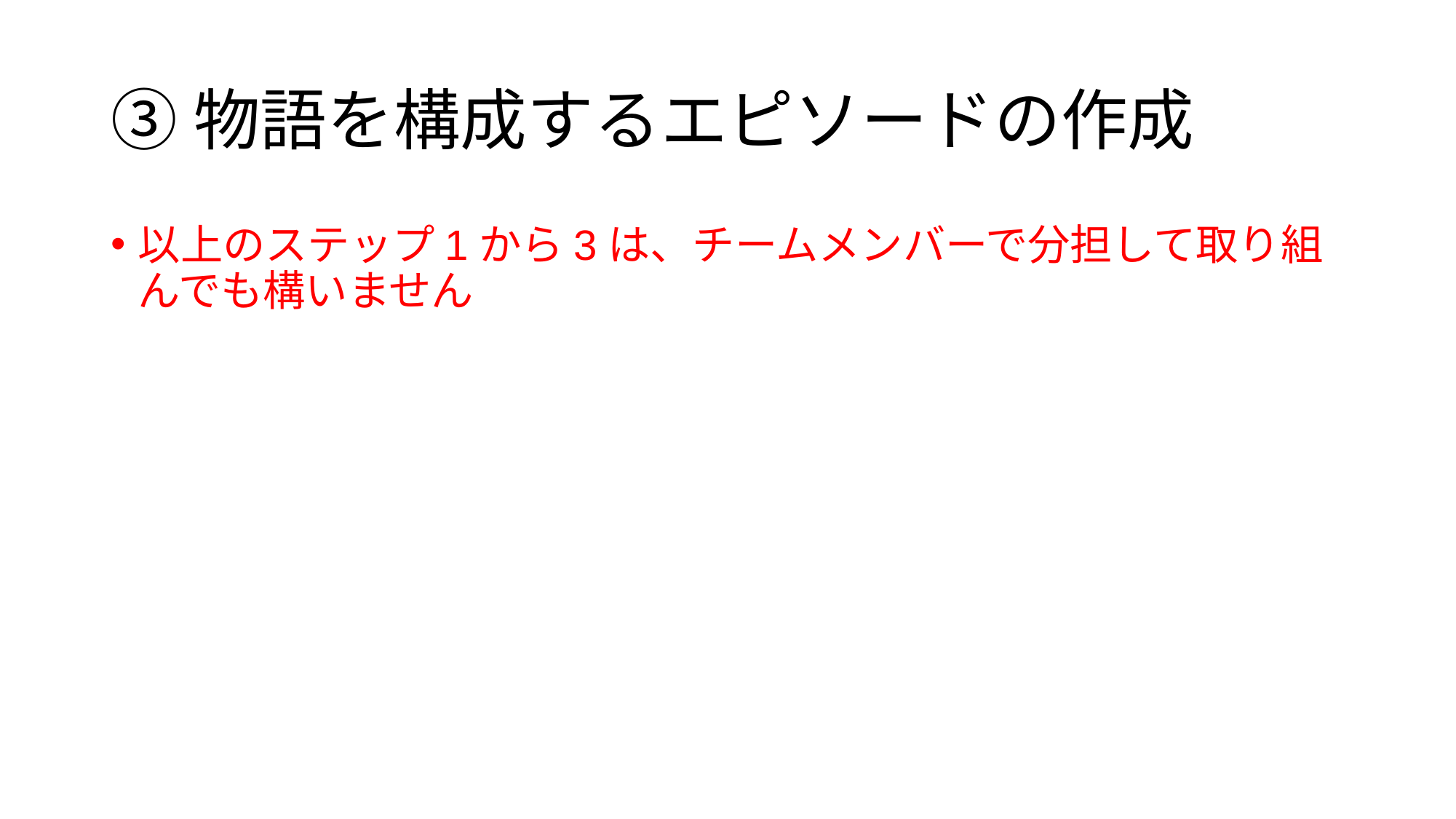

# ③物語を構成するエピソードの作成
以上のステップ1から3は、チームメンバーで分担して取り組んでも構いません